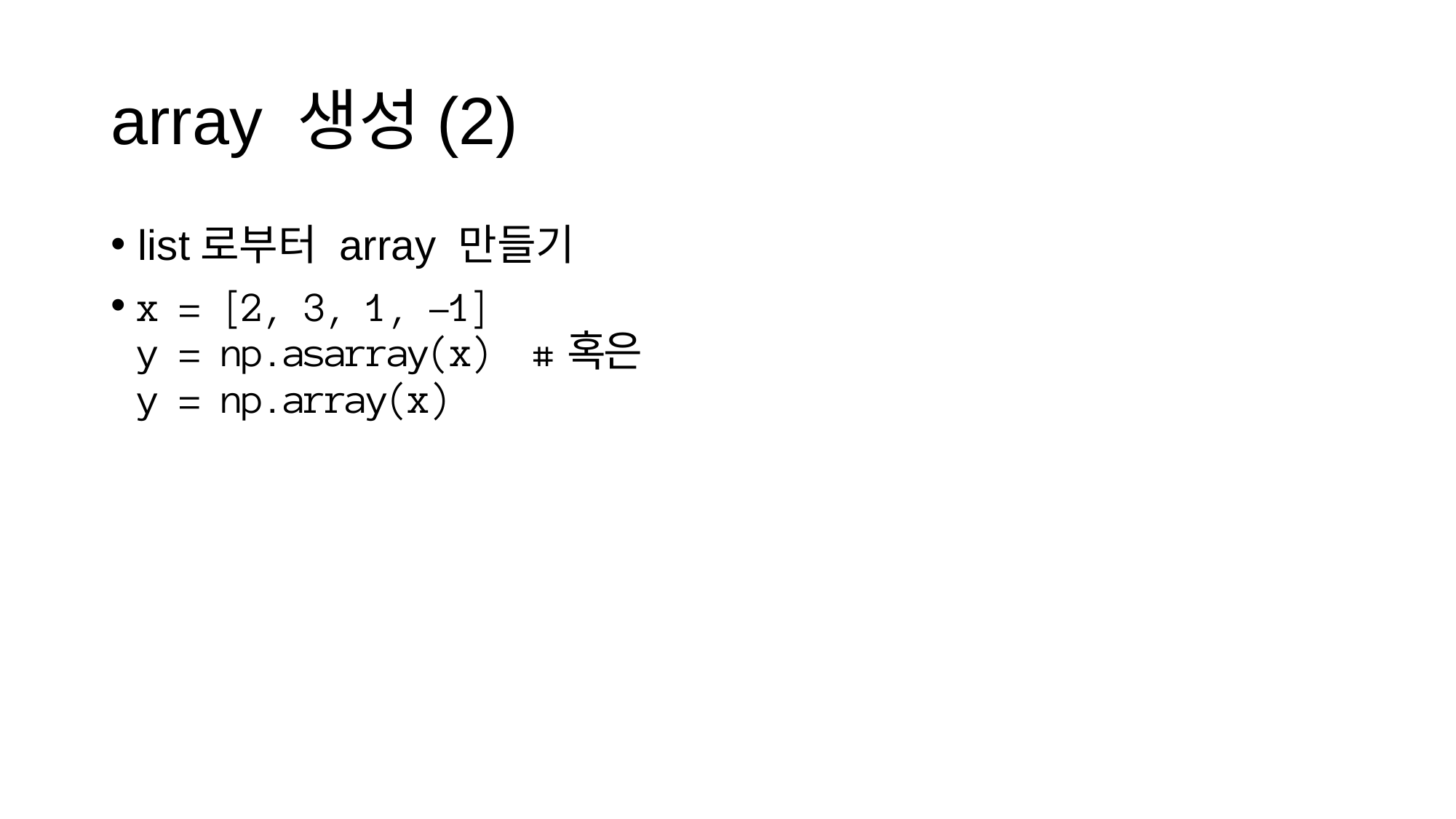

# array 생성(2)
list로부터 array 만들기
x = [2, 3, 1, -1]
y = np.asarray(x)  #혹은
y = np.array(x)